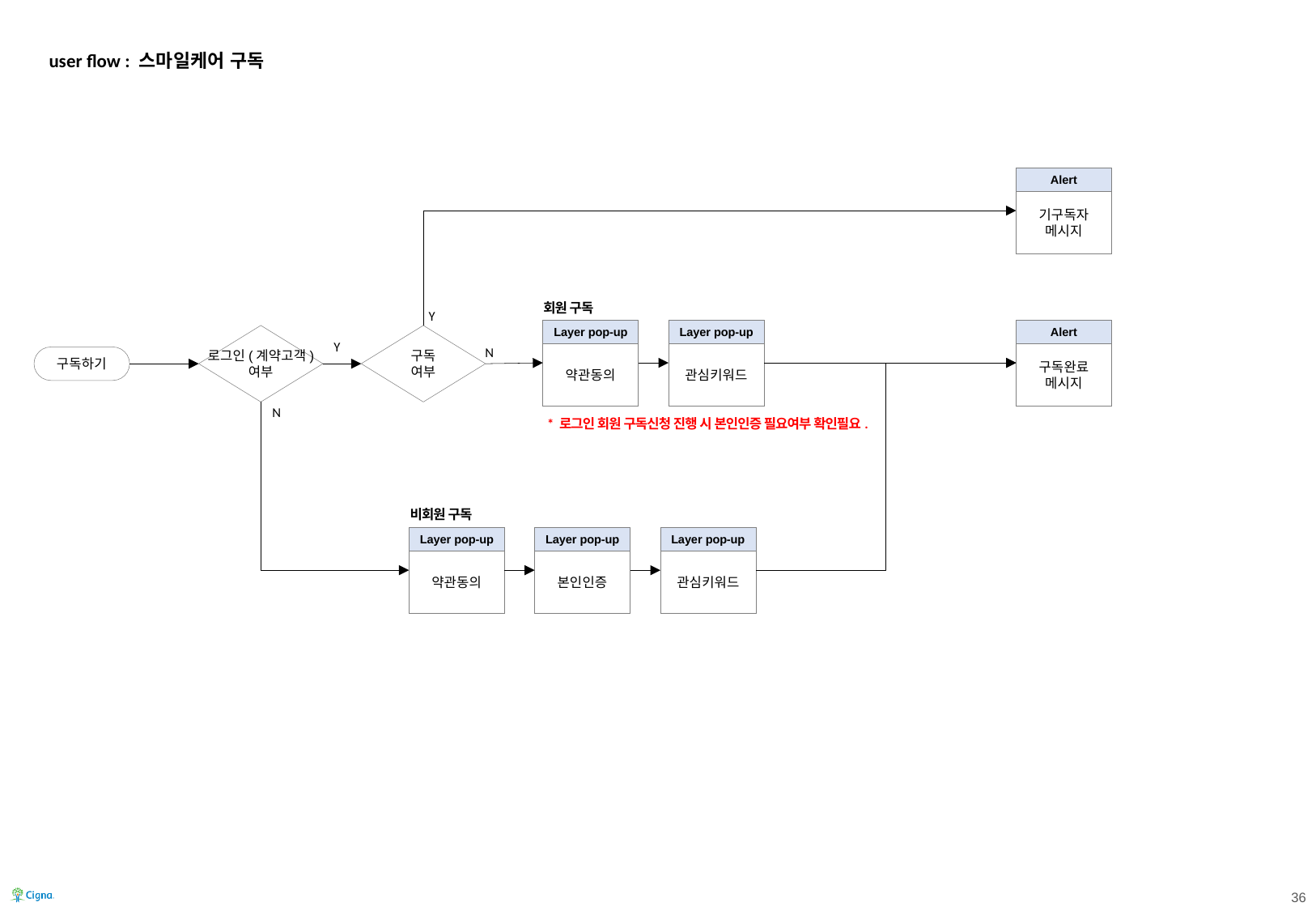

user flow : 스마일케어 구독
기구독자
메시지
Alert
회원 구독
Y
약관동의
Layer pop-up
관심키워드
Layer pop-up
구독완료
메시지
Alert
로그인(계약고객)
여부
구독
여부
Y
N
구독하기
N
* 로그인 회원 구독신청 진행 시 본인인증 필요여부 확인필요.
비회원 구독
약관동의
Layer pop-up
본인인증
Layer pop-up
관심키워드
Layer pop-up